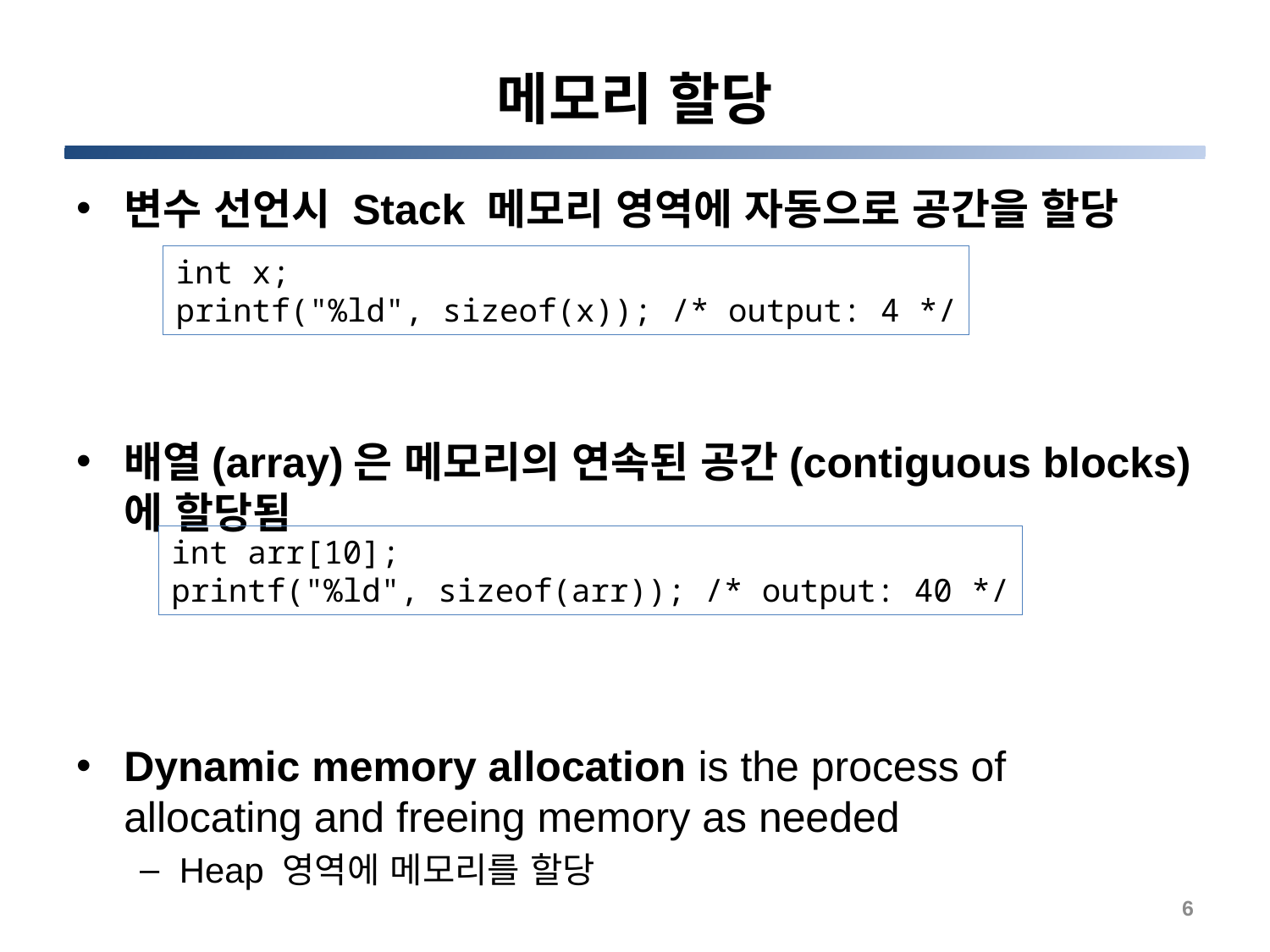

# 메모리 할당
변수 선언시 Stack 메모리 영역에 자동으로 공간을 할당

배열(array)은 메모리의 연속된 공간(contiguous blocks)에 할당됨

Dynamic memory allocation is the process of allocating and freeing memory as needed
Heap 영역에 메모리를 할당
int x;
printf("%ld", sizeof(x)); /* output: 4 */
int arr[10];
printf("%ld", sizeof(arr)); /* output: 40 */
6